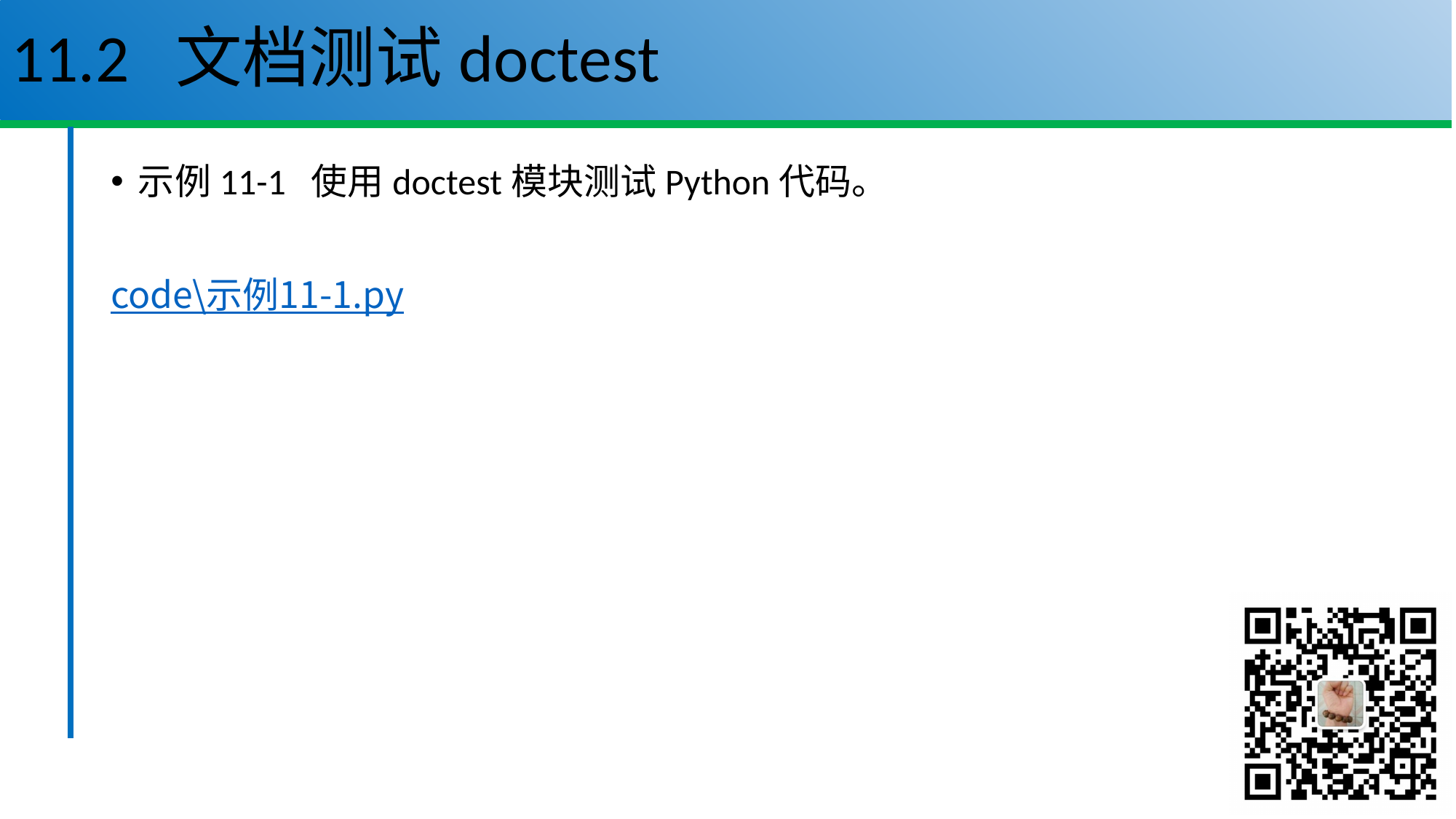

# 11.2  文档测试doctest
示例11-1  使用doctest模块测试Python代码。

code\示例11-1.py
15